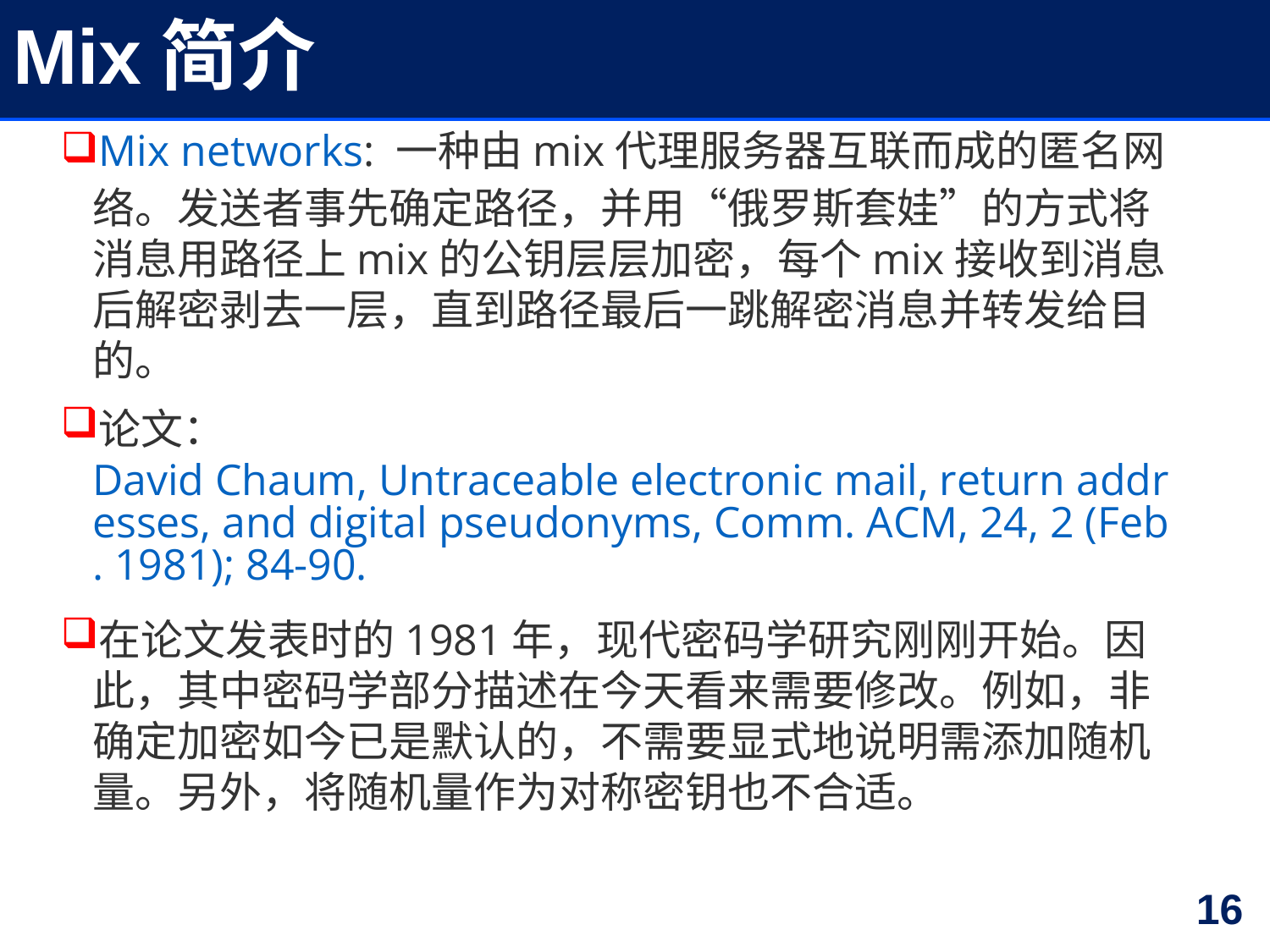

# Mix简介
Mix networks: 一种由mix代理服务器互联而成的匿名网络。发送者事先确定路径，并用“俄罗斯套娃”的方式将消息用路径上mix的公钥层层加密，每个mix接收到消息后解密剥去一层，直到路径最后一跳解密消息并转发给目的。
论文：David Chaum, Untraceable electronic mail, return addresses, and digital pseudonyms, Comm. ACM, 24, 2 (Feb. 1981); 84-90.
在论文发表时的1981年，现代密码学研究刚刚开始。因此，其中密码学部分描述在今天看来需要修改。例如，非确定加密如今已是默认的，不需要显式地说明需添加随机量。另外，将随机量作为对称密钥也不合适。

16